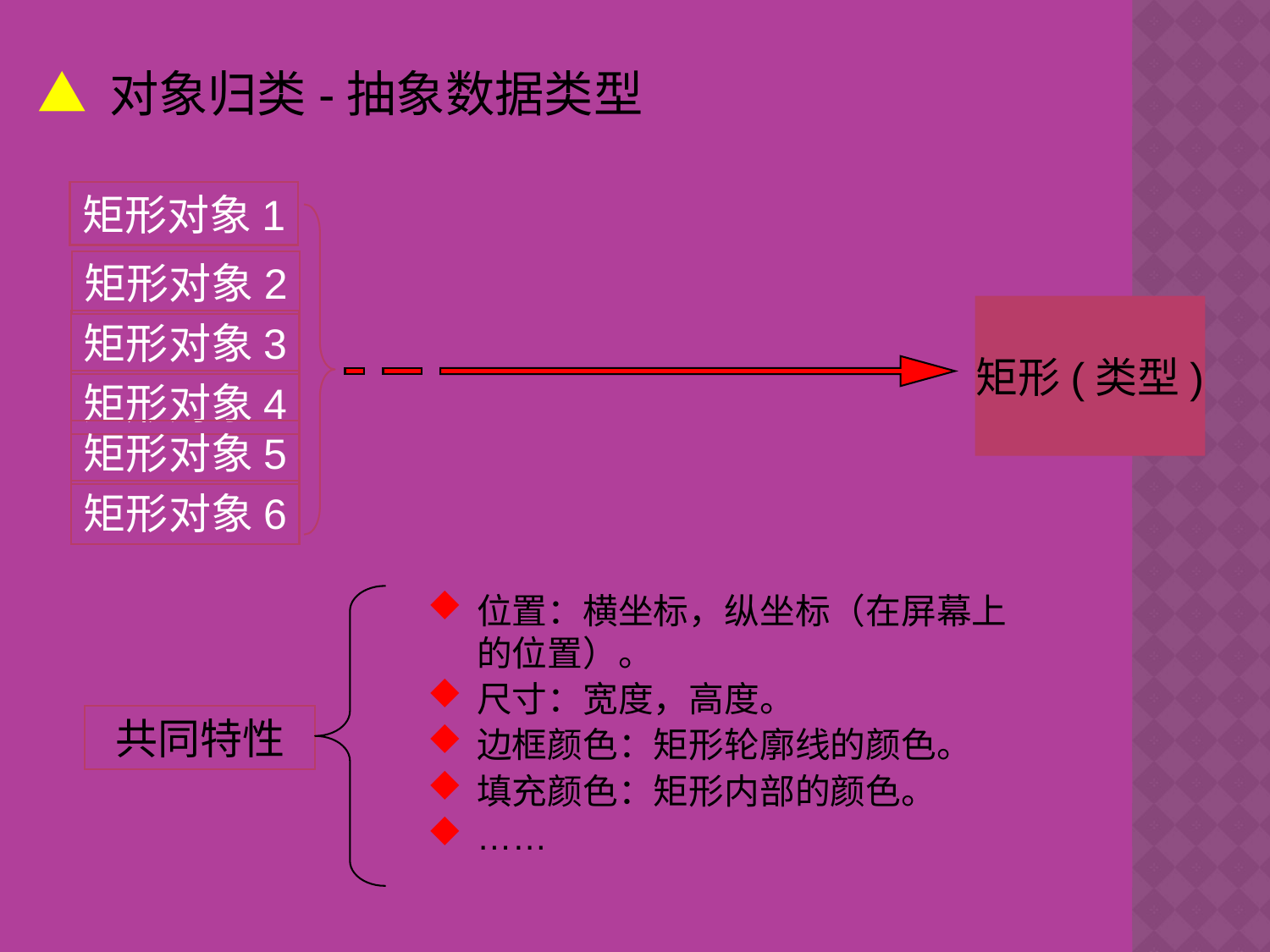

▲ 对象归类-抽象数据类型
矩形对象1

矩形对象2
矩形(类型)
矩形对象3

矩形对象4
矩形对象5
矩形对象6
位置：横坐标，纵坐标（在屏幕上的位置）。
尺寸：宽度，高度。
边框颜色：矩形轮廓线的颜色。
填充颜色：矩形内部的颜色。
……

共同特性